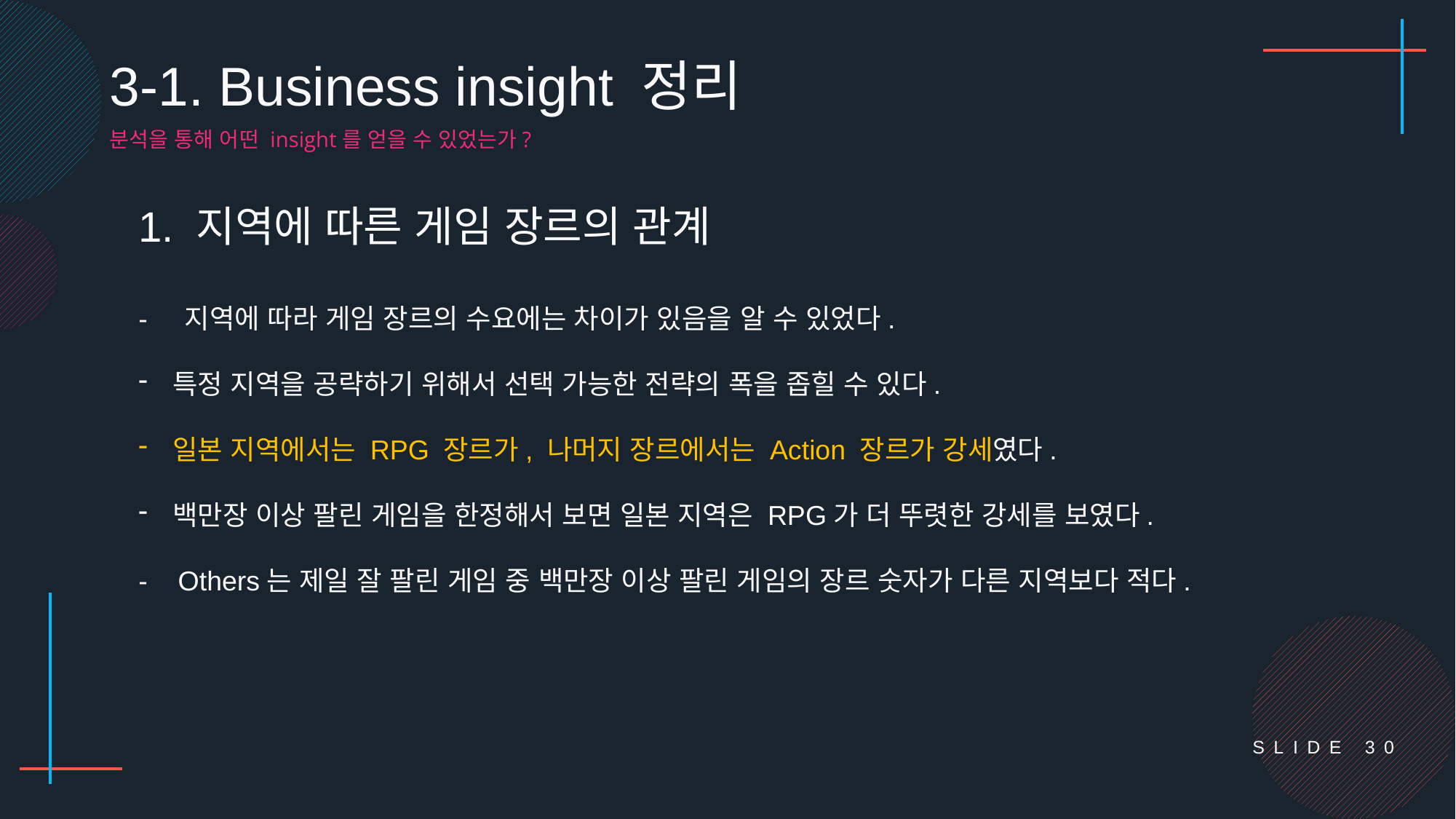

3-1. Business insight 정리
분석을 통해 어떤 insight를 얻을 수 있었는가?
1. 지역에 따른 게임 장르의 관계

-    지역에 따라 게임 장르의 수요에는 차이가 있음을 알 수 있었다.

특정 지역을 공략하기 위해서 선택 가능한 전략의 폭을 좁힐 수 있다.

일본 지역에서는 RPG 장르가, 나머지 장르에서는 Action 장르가 강세였다.

백만장 이상 팔린 게임을 한정해서 보면 일본 지역은 RPG가 더 뚜렷한 강세를 보였다.

-    Others는 제일 잘 팔린 게임 중 백만장 이상 팔린 게임의 장르 숫자가 다른 지역보다 적다.